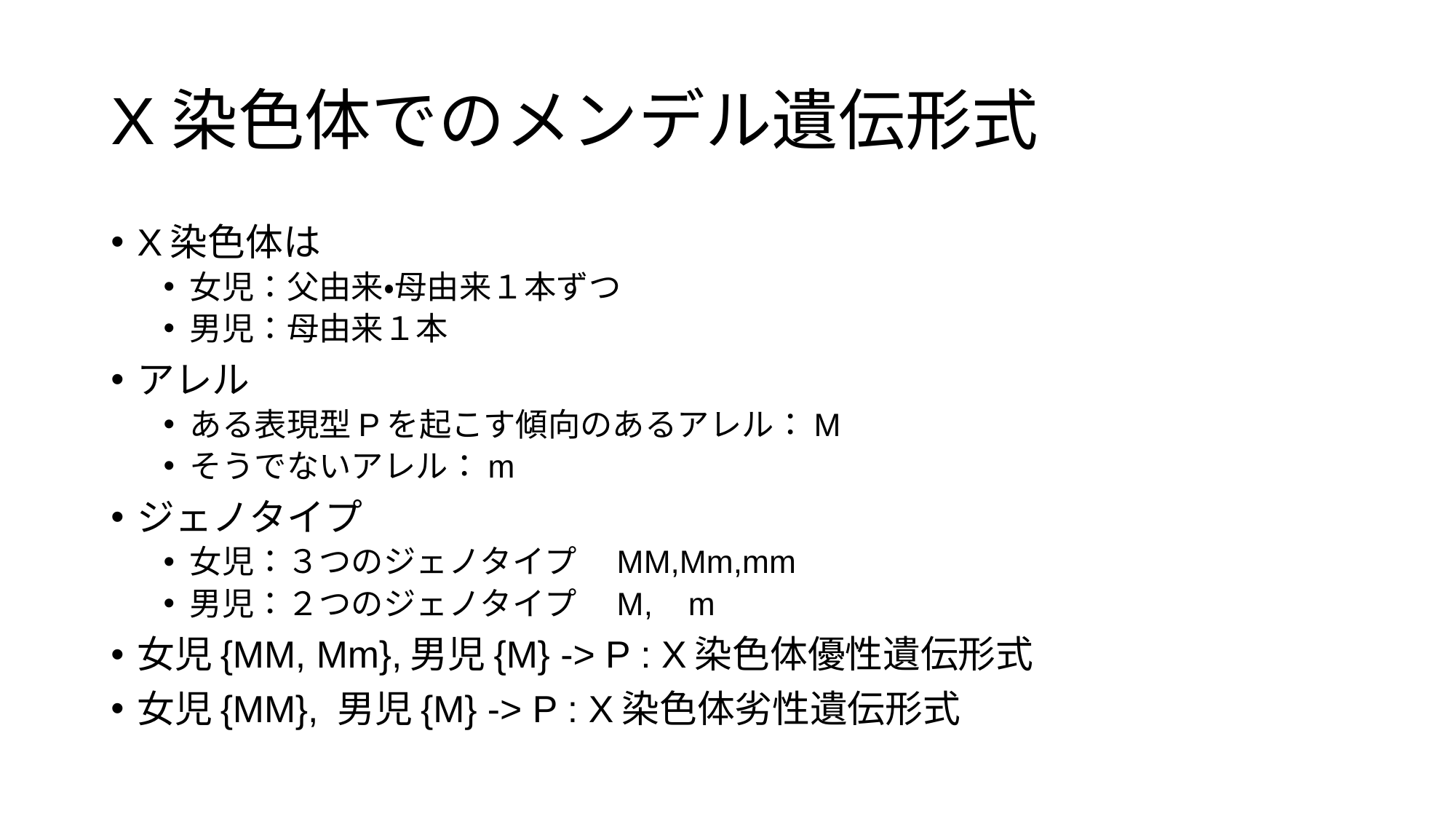

# X染色体でのメンデル遺伝形式
X染色体は
女児：父由来・母由来１本ずつ
男児：母由来１本
アレル
ある表現型Pを起こす傾向のあるアレル：M
そうでないアレル：m
ジェノタイプ
女児：３つのジェノタイプ　MM,Mm,mm
男児：２つのジェノタイプ　M,    m
女児{MM, Mm},男児{M} -> P : X染色体優性遺伝形式
女児{MM}, 男児{M} -> P : X染色体劣性遺伝形式